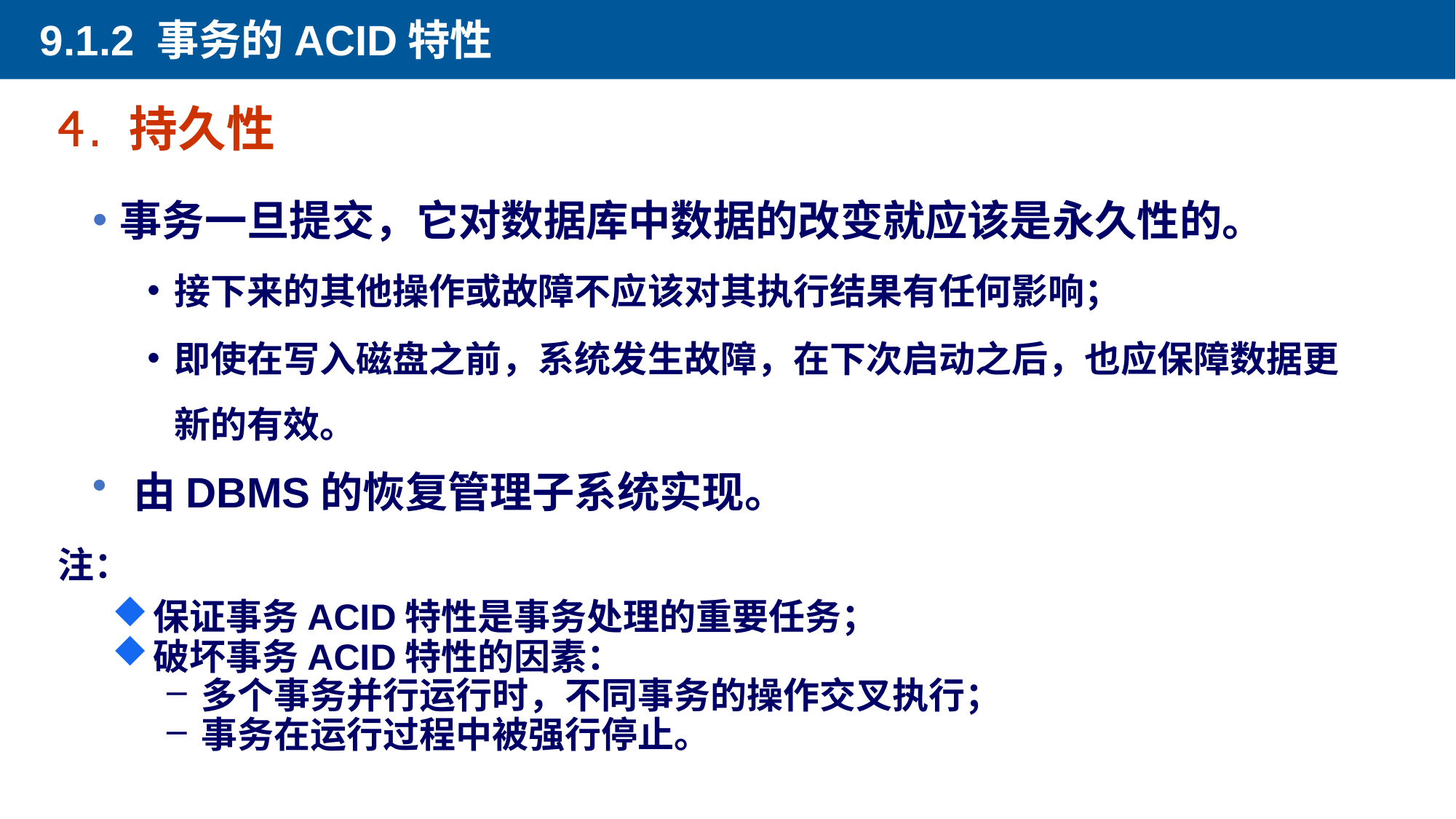

9.1.2 事务的ACID特性
4. 持久性
事务一旦提交，它对数据库中数据的改变就应该是永久性的。
接下来的其他操作或故障不应该对其执行结果有任何影响；
即使在写入磁盘之前，系统发生故障，在下次启动之后，也应保障数据更新的有效。

由DBMS的恢复管理子系统实现。
注：
保证事务ACID特性是事务处理的重要任务；
破坏事务ACID特性的因素：
多个事务并行运行时，不同事务的操作交叉执行；
事务在运行过程中被强行停止。